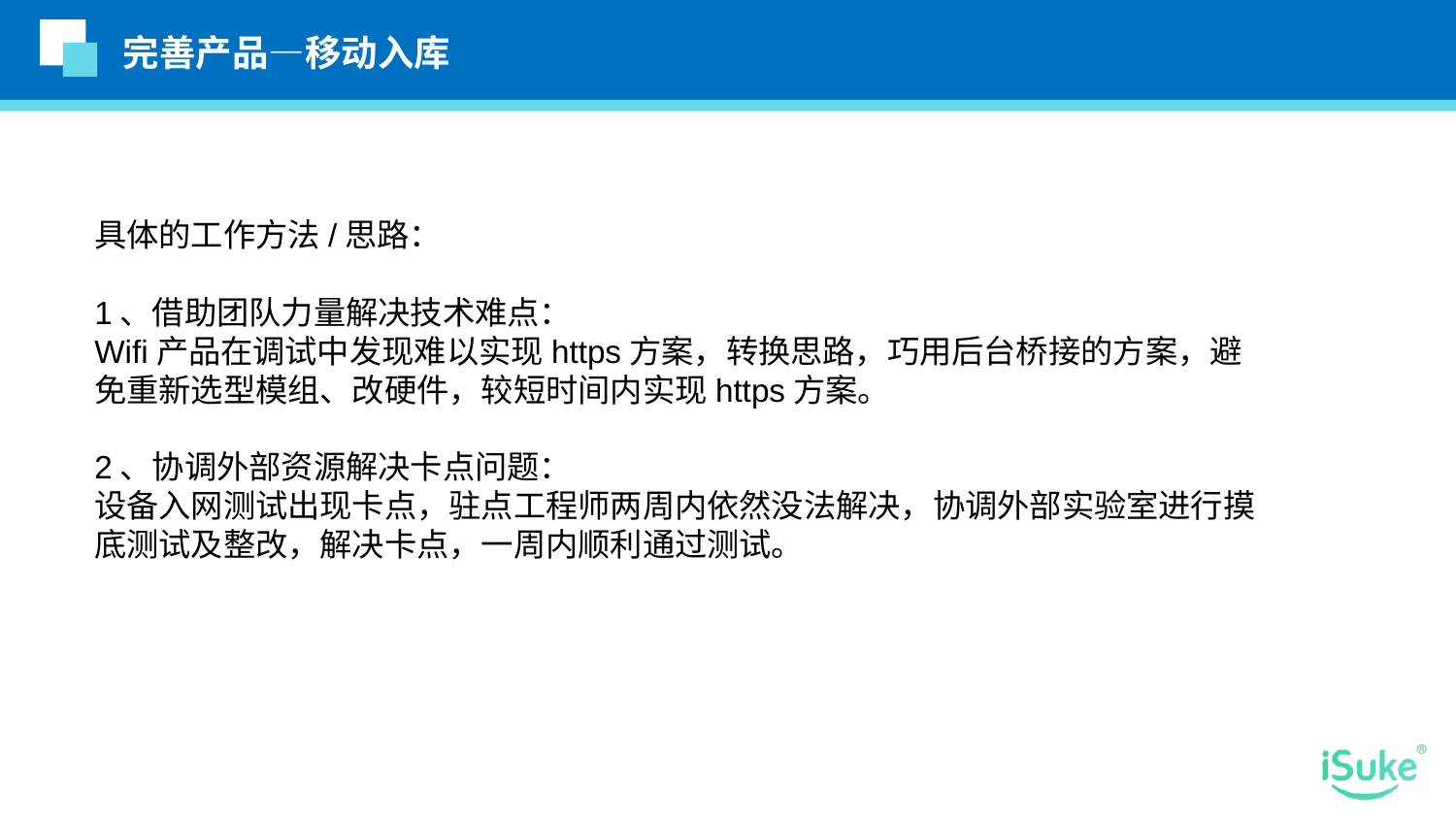

完善产品—移动入库

具体的工作方法/思路：

1、借助团队力量解决技术难点：
Wifi产品在调试中发现难以实现https方案，转换思路，巧用后台桥接的方案，避免重新选型模组、改硬件，较短时间内实现https方案。

2、协调外部资源解决卡点问题：
设备入网测试出现卡点，驻点工程师两周内依然没法解决，协调外部实验室进行摸底测试及整改，解决卡点，一周内顺利通过测试。